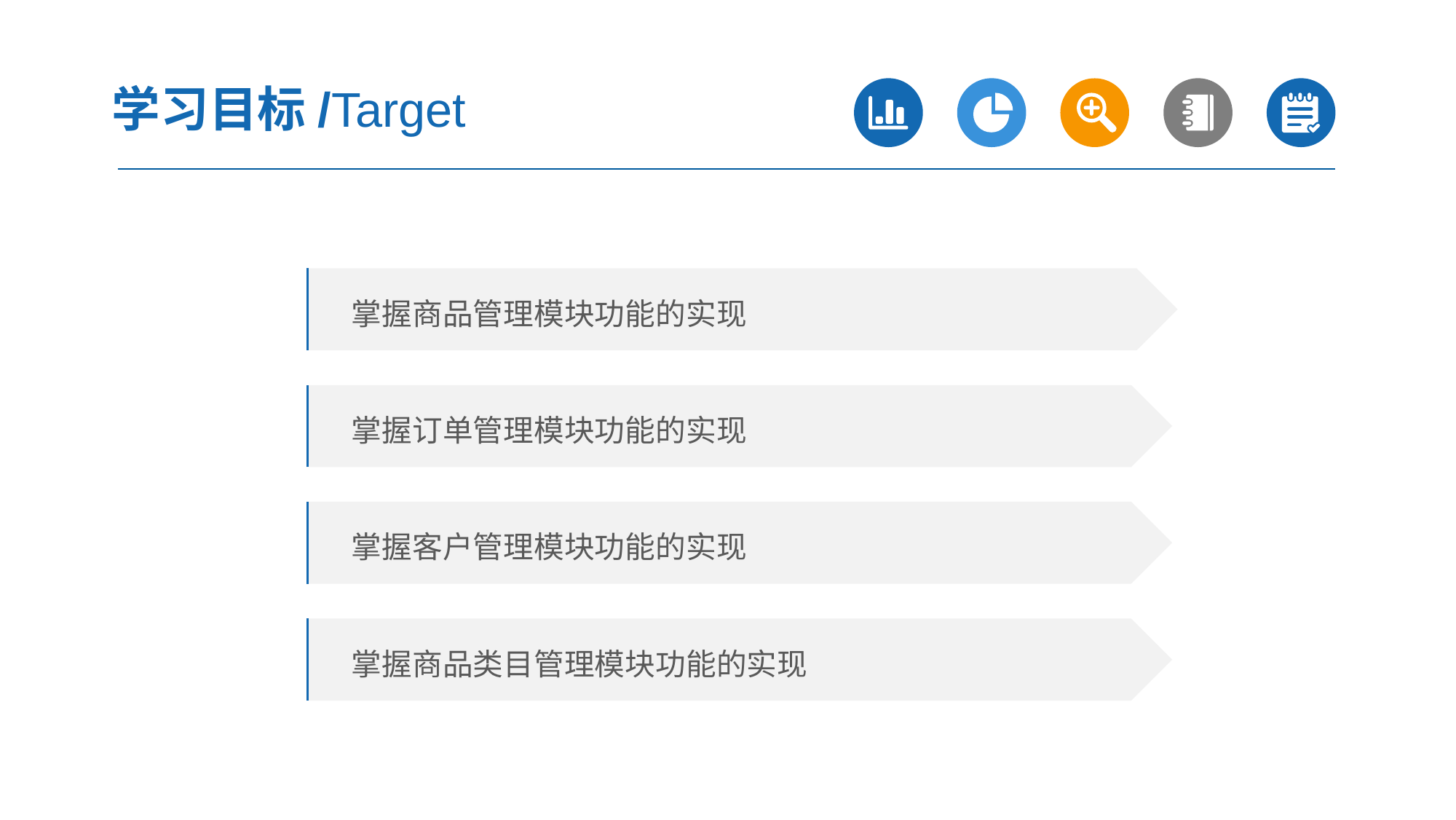

学习目标/Target
    掌握商品管理模块功能的实现

    掌握订单管理模块功能的实现

    掌握客户管理模块功能的实现

    掌握商品类目管理模块功能的实现